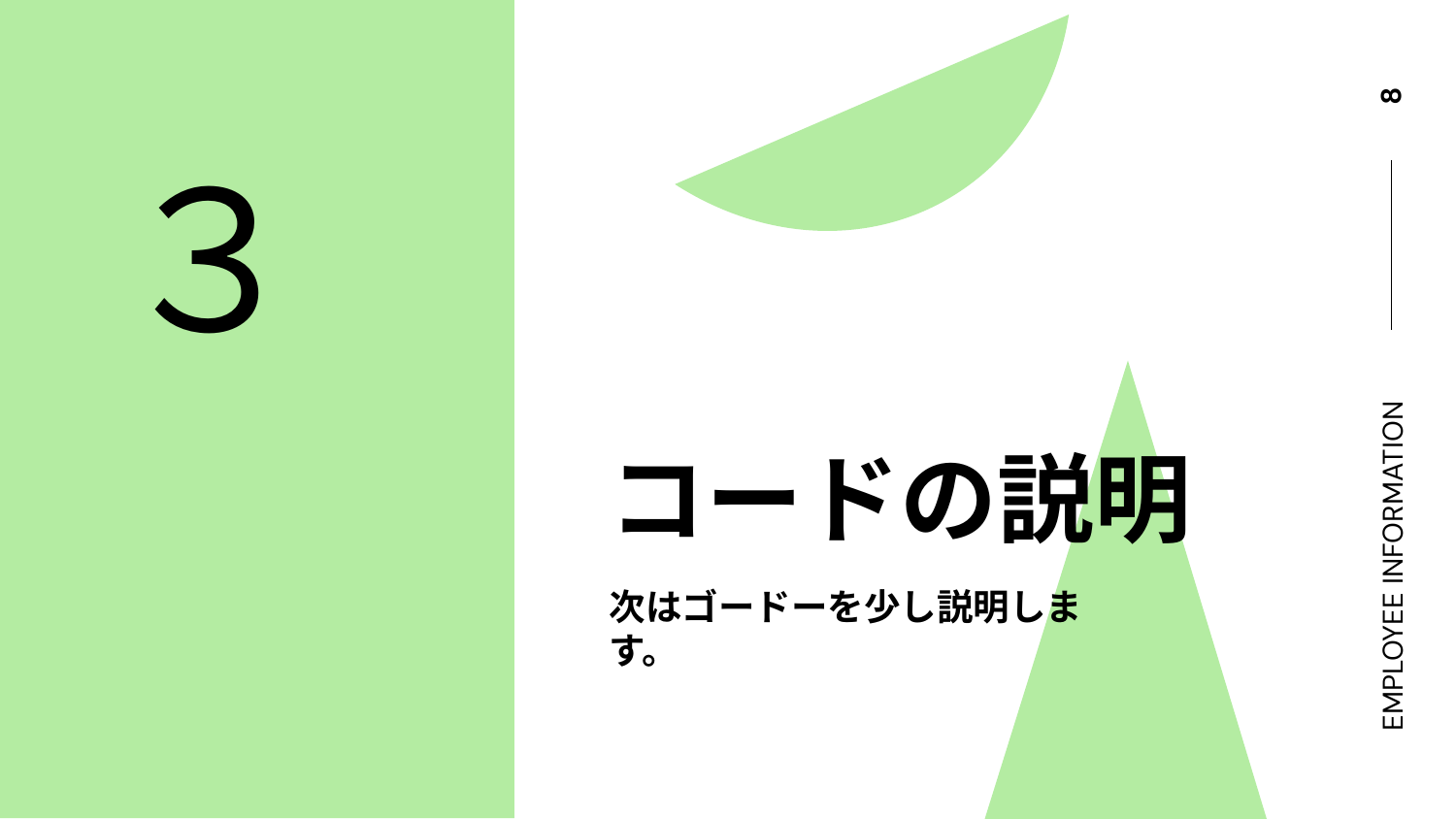

8
３
# コードの説明
EMPLOYEE INFORMATION
次はゴードーを少し説明します。